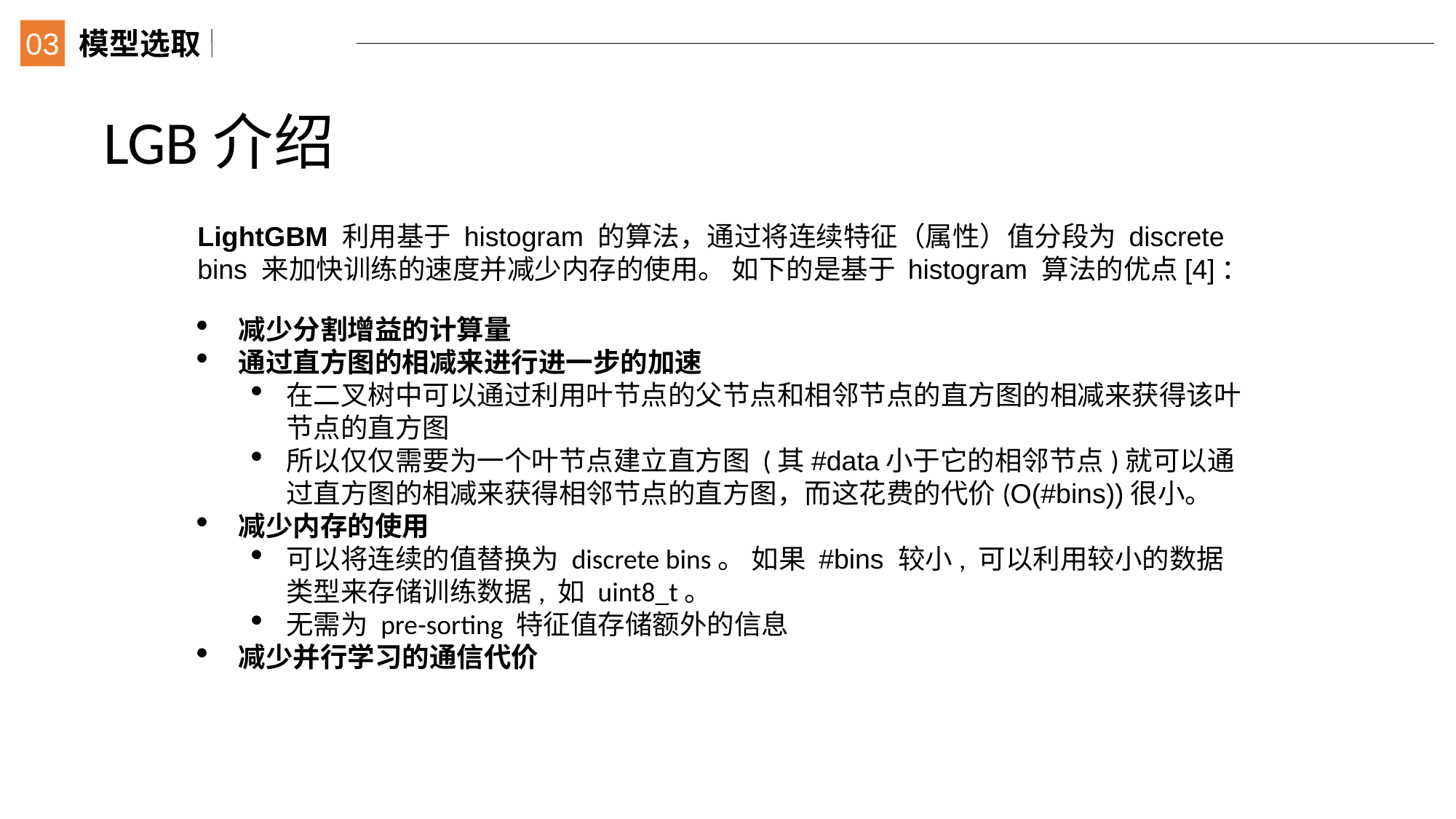

03
模型选取

LGB介绍
LightGBM 利用基于 histogram 的算法，通过将连续特征（属性）值分段为 discrete bins 来加快训练的速度并减少内存的使用。 如下的是基于 histogram 算法的优点[4]：
减少分割增益的计算量
通过直方图的相减来进行进一步的加速
在二叉树中可以通过利用叶节点的父节点和相邻节点的直方图的相减来获得该叶节点的直方图
所以仅仅需要为一个叶节点建立直方图 (其#data小于它的相邻节点)就可以通过直方图的相减来获得相邻节点的直方图，而这花费的代价(O(#bins))很小。
减少内存的使用
可以将连续的值替换为 discrete bins。 如果 #bins 较小, 可以利用较小的数据类型来存储训练数据, 如 uint8_t。
无需为 pre-sorting 特征值存储额外的信息
减少并行学习的通信代价